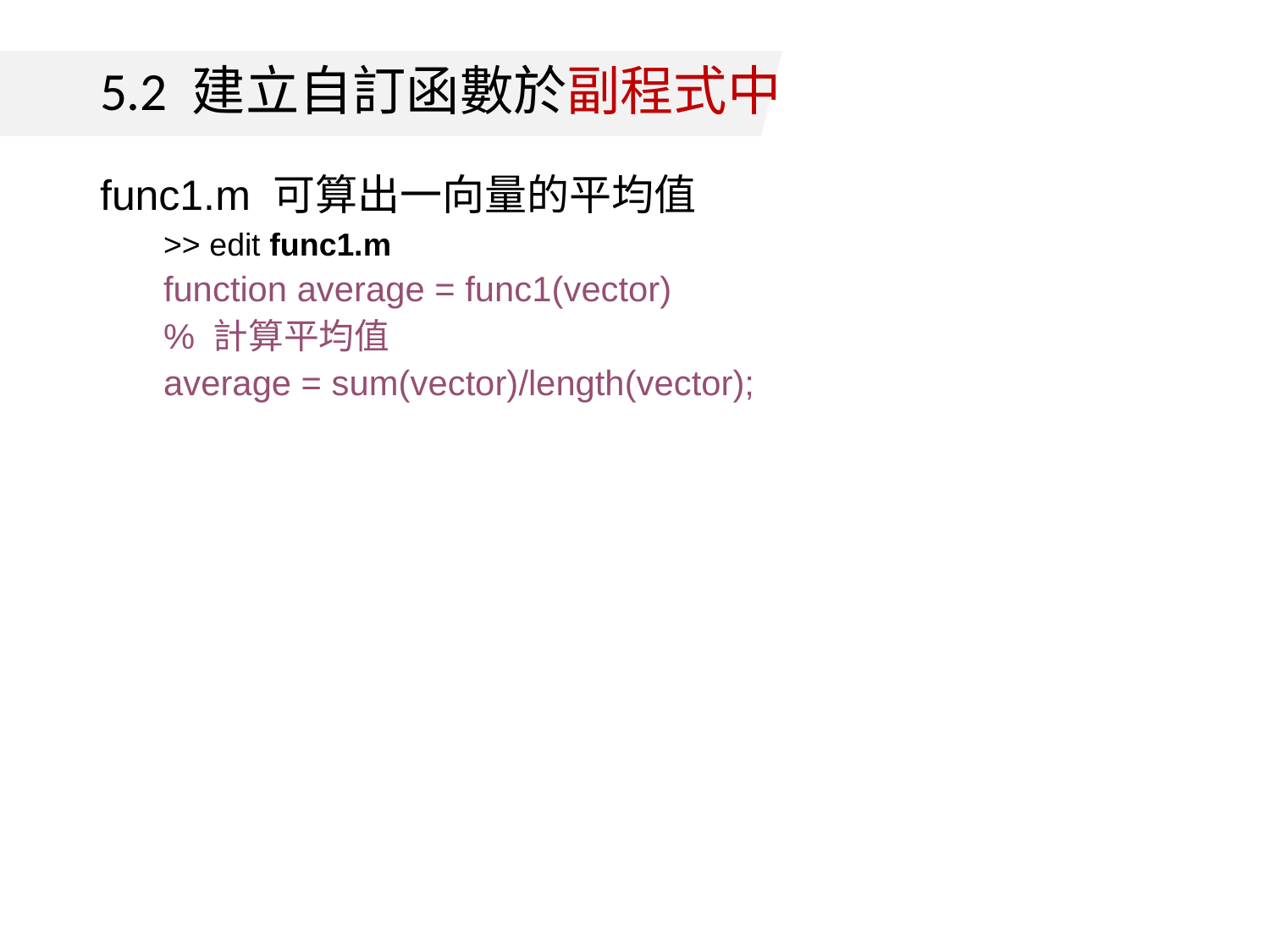

# 5.2 建立自訂函數於副程式中
func1.m 可算出一向量的平均值
>> edit func1.m
function average = func1(vector)
% 計算平均值
average = sum(vector)/length(vector);